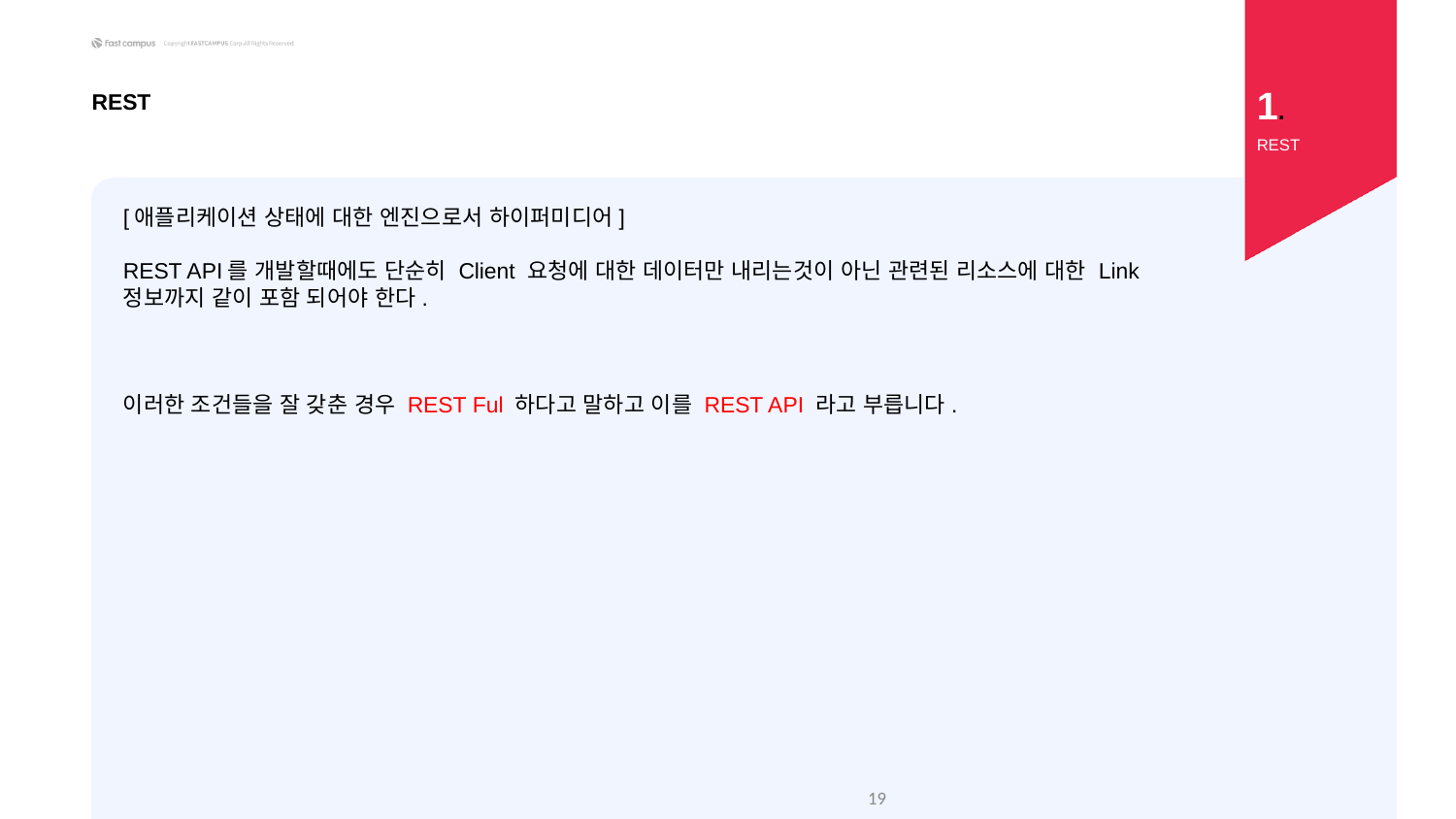

1.
REST
REST
[애플리케이션 상태에 대한 엔진으로서 하이퍼미디어]

REST API를 개발할때에도 단순히 Client 요청에 대한 데이터만 내리는것이 아닌 관련된 리소스에 대한 Link 정보까지 같이 포함 되어야 한다.
이러한 조건들을 잘 갖춘 경우 REST Ful 하다고 말하고 이를 REST API 라고 부릅니다.
19